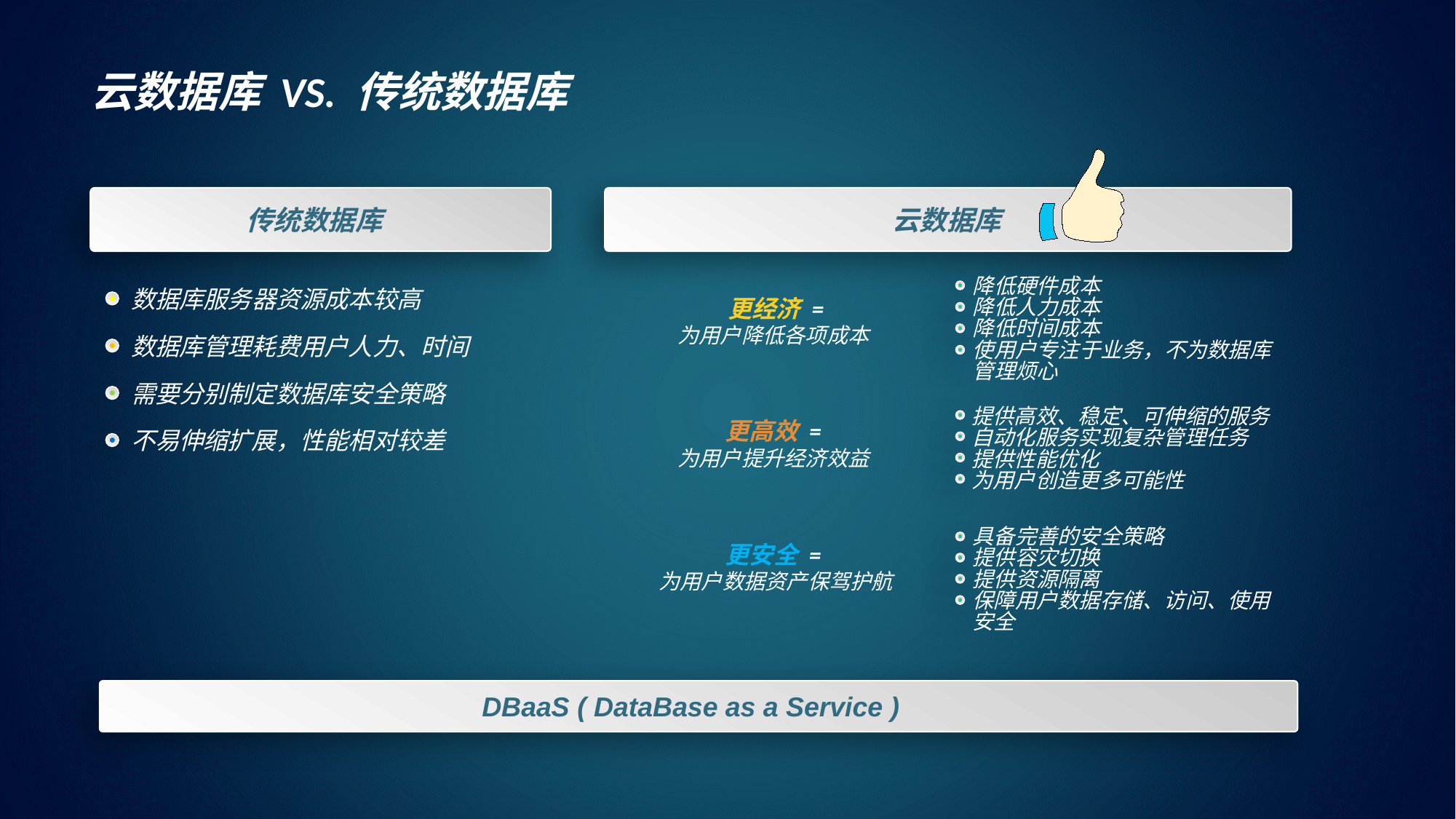

云数据库 VS. 传统数据库

传统数据库

云数据库

降低硬件成本
降低人力成本
降低时间成本
使用户专注于业务，不为数据库管理烦心

更经济 =
为用户降低各项成本

提供高效、稳定、可伸缩的服务
自动化服务实现复杂管理任务
提供性能优化
为用户创造更多可能性
更高效 =
为用户提升经济效益

具备完善的安全策略
提供容灾切换
提供资源隔离
保障用户数据存储、访问、使用安全

更安全 =
为用户数据资产保驾护航

数据库服务器资源成本较高
数据库管理耗费用户人力、时间
需要分别制定数据库安全策略
不易伸缩扩展，性能相对较差

DBaaS ( DataBase as a Service )